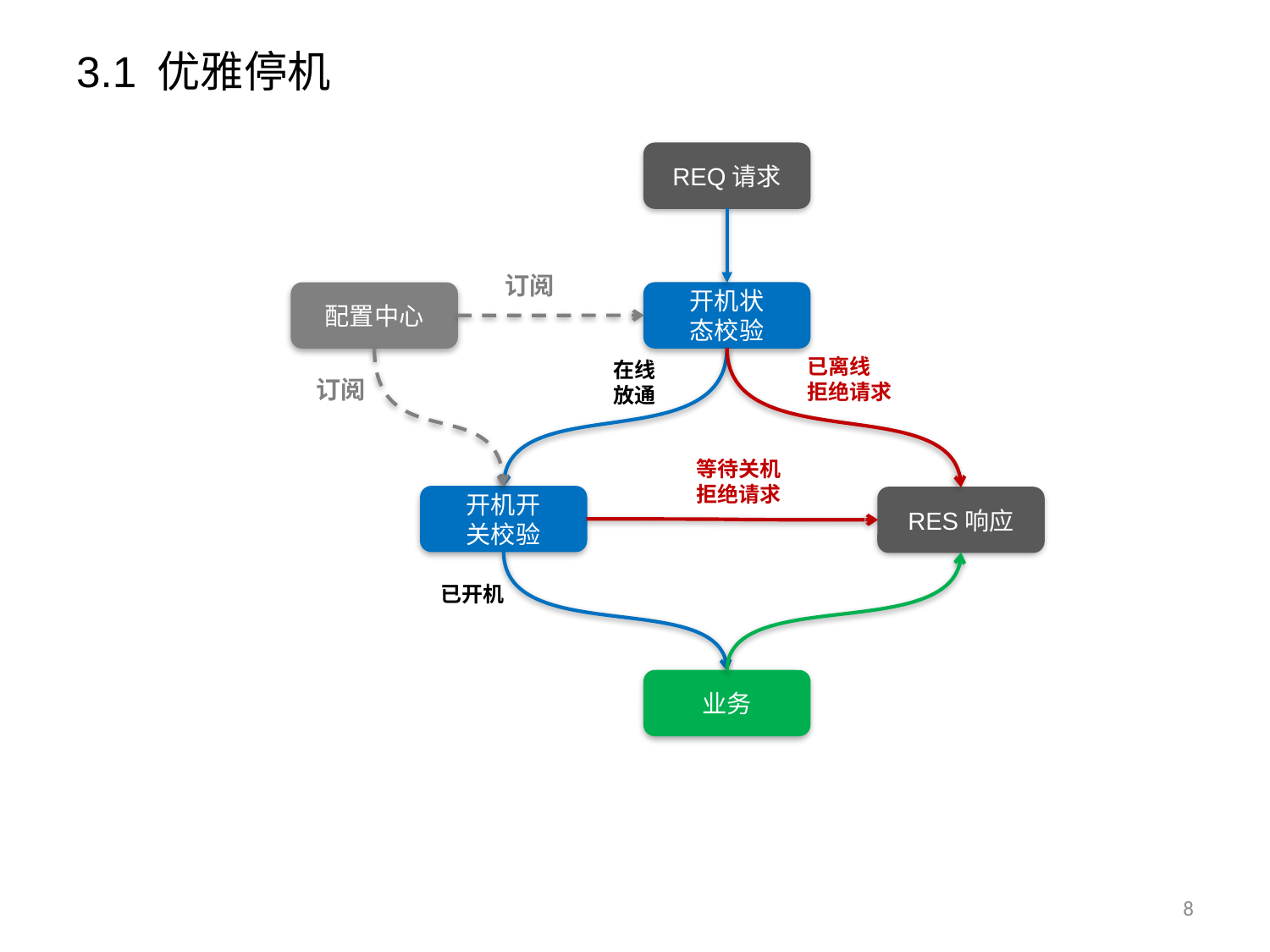

# 3.1 优雅停机
REQ请求
订阅
开机状
态校验
配置中心
已离线
拒绝请求
在线
放通
订阅
等待关机
拒绝请求
开机开
关校验
RES响应
已开机
业务
8